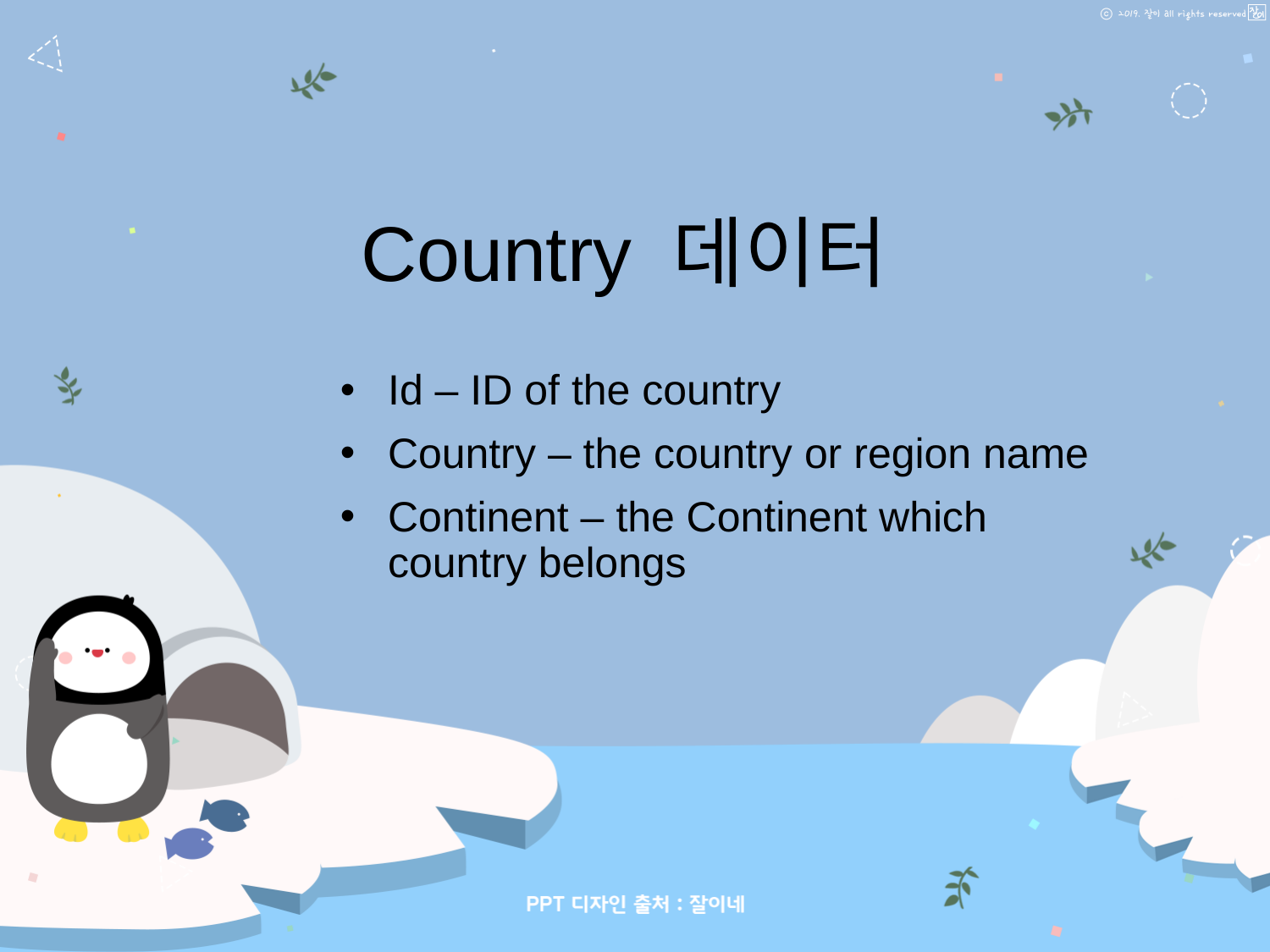

# Country 데이터
Id – ID of the country
Country – the country or region name
Continent – the Continent which country belongs